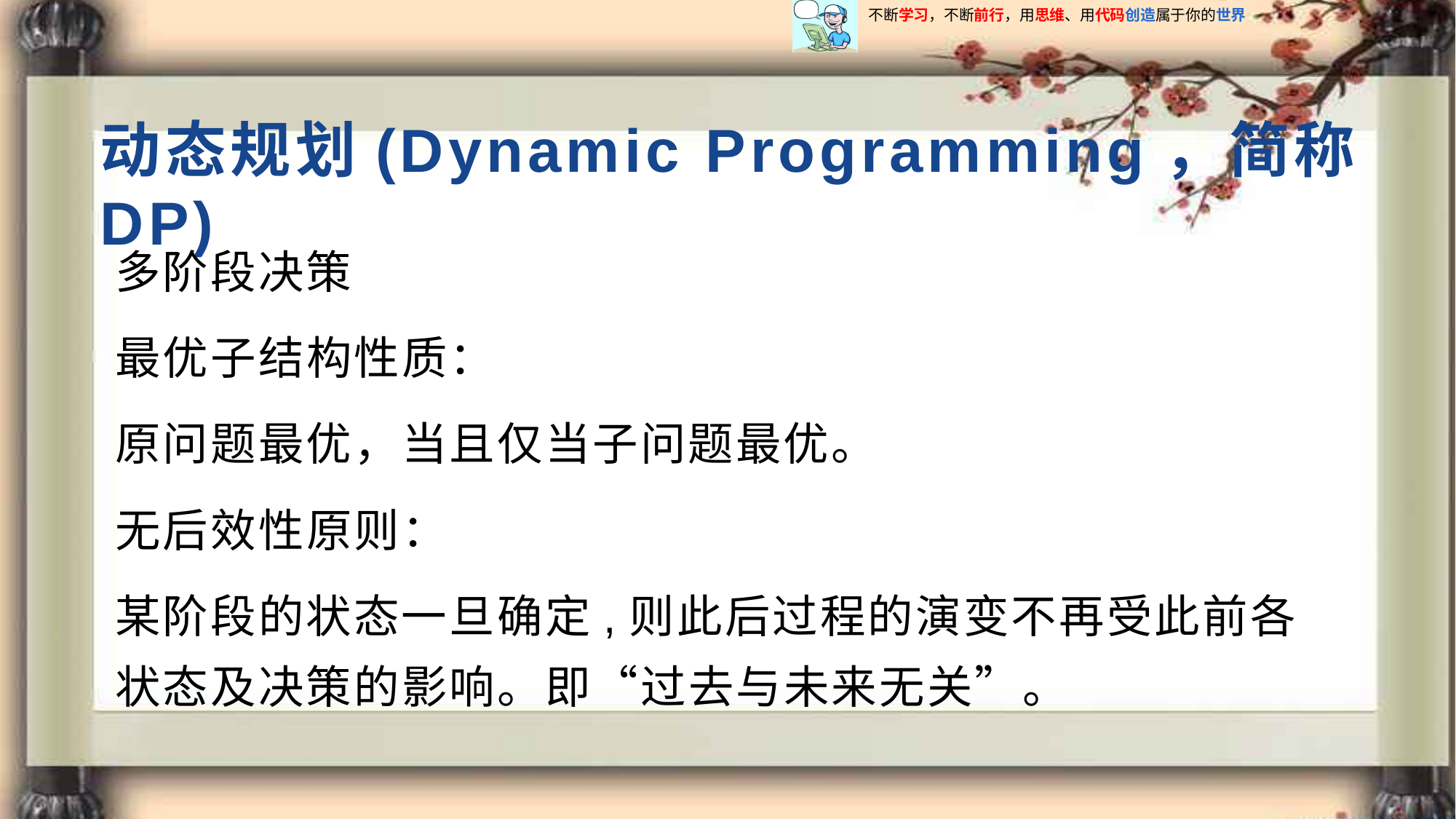

# 动态规划(Dynamic Programming，简称DP)
多阶段决策
最优子结构性质：
原问题最优，当且仅当子问题最优。
无后效性原则：
某阶段的状态一旦确定,则此后过程的演变不再受此前各状态及决策的影响。即“过去与未来无关”。